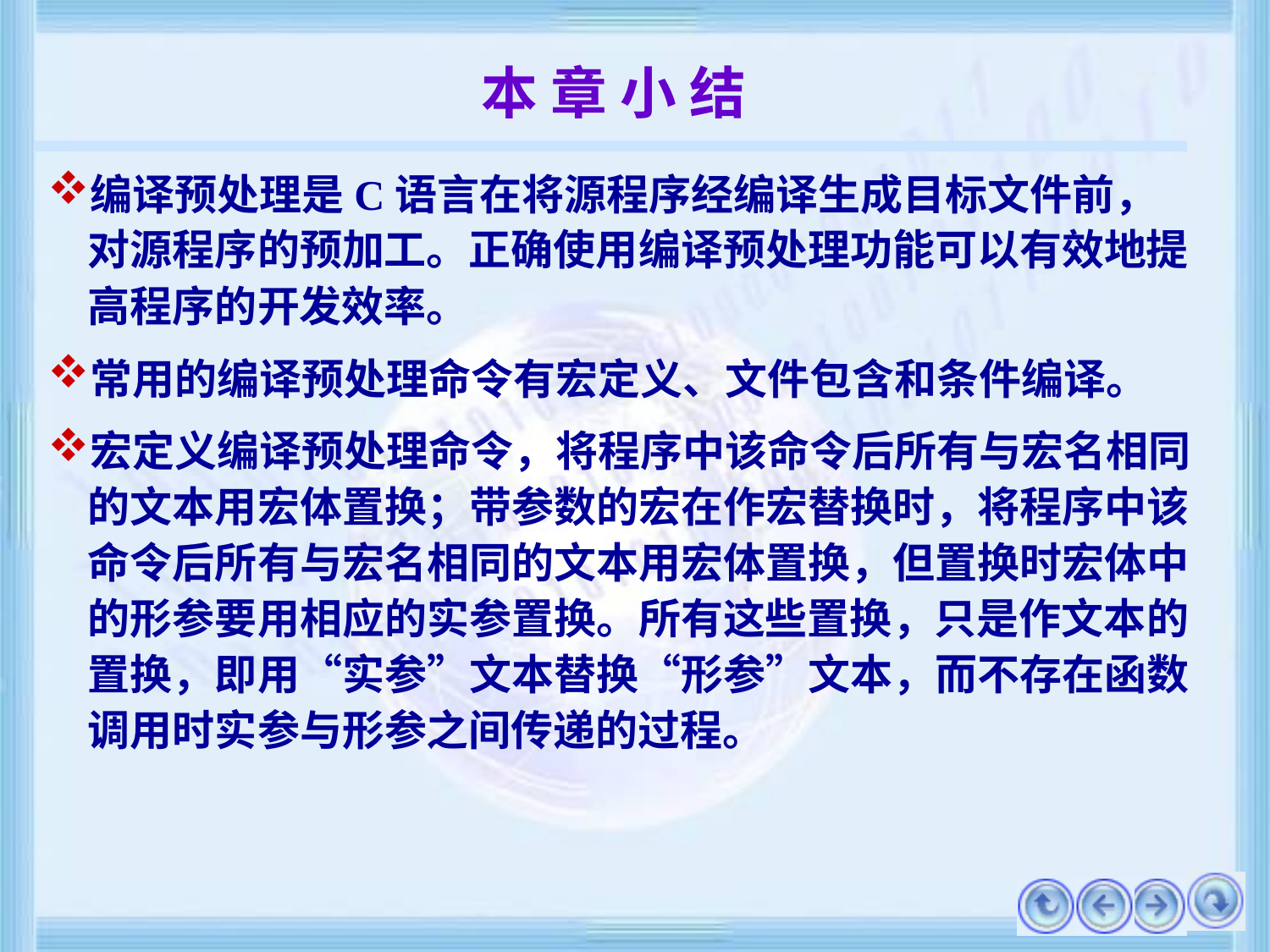

# 本 章 小 结
编译预处理是C语言在将源程序经编译生成目标文件前，对源程序的预加工。正确使用编译预处理功能可以有效地提高程序的开发效率。
常用的编译预处理命令有宏定义、文件包含和条件编译。
宏定义编译预处理命令，将程序中该命令后所有与宏名相同的文本用宏体置换；带参数的宏在作宏替换时，将程序中该命令后所有与宏名相同的文本用宏体置换，但置换时宏体中的形参要用相应的实参置换。所有这些置换，只是作文本的置换，即用“实参”文本替换“形参”文本，而不存在函数调用时实参与形参之间传递的过程。